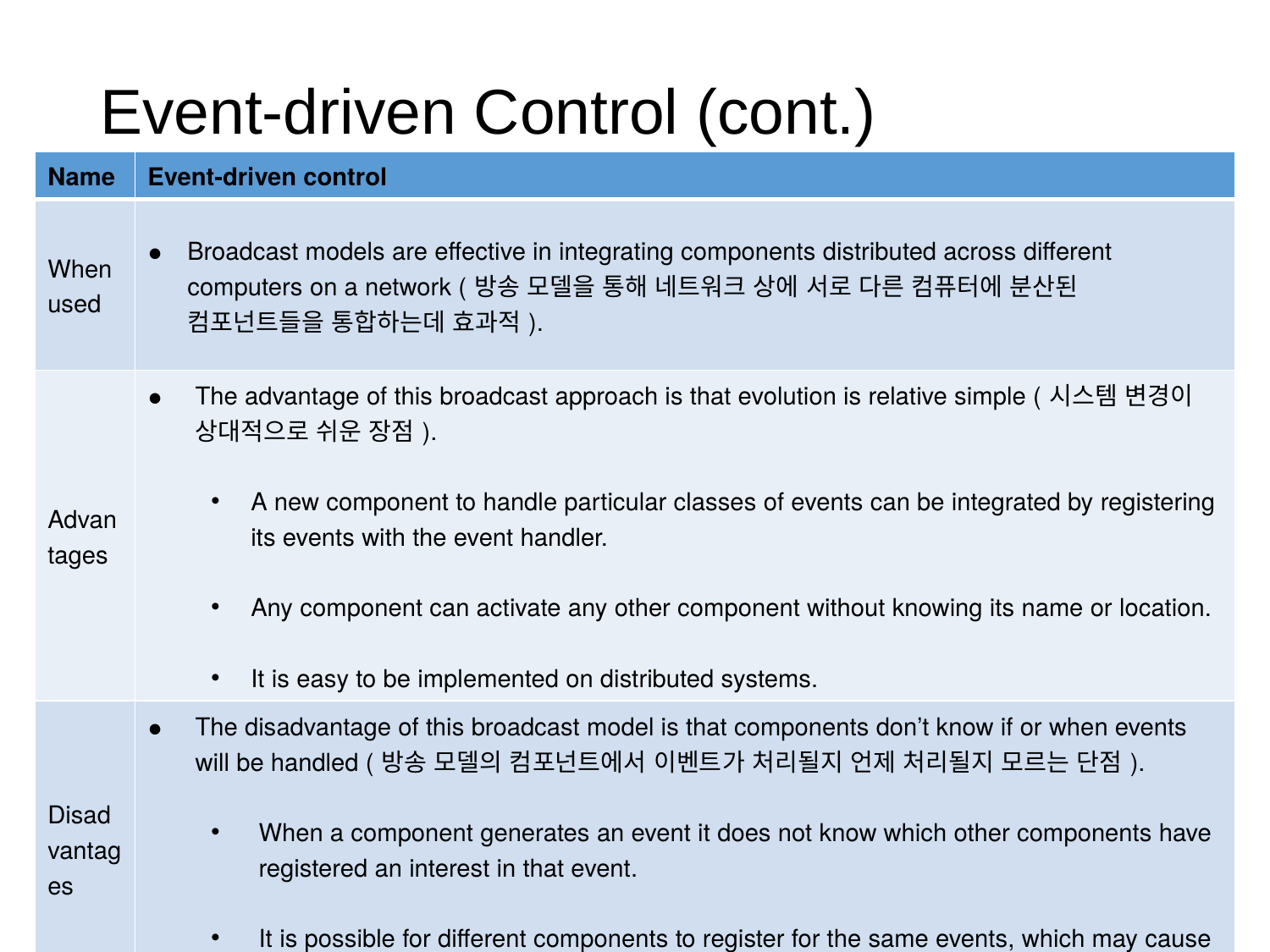

# Event-driven Control (cont.)
| Name | Event-driven control |
| --- | --- |
| When used | Broadcast models are effective in integrating components distributed across different computers on a network (방송 모델을 통해 네트워크 상에 서로 다른 컴퓨터에 분산된 컴포넌트들을 통합하는데 효과적). |
| Advantages | The advantage of this broadcast approach is that evolution is relative simple (시스템 변경이 상대적으로 쉬운 장점). A new component to handle particular classes of events can be integrated by registering its events with the event handler. Any component can activate any other component without knowing its name or location. It is easy to be implemented on distributed systems. |
| Disadvantages | The disadvantage of this broadcast model is that components don’t know if or when events will be handled (방송 모델의 컴포넌트에서 이벤트가 처리될지 언제 처리될지 모르는 단점). When a component generates an event it does not know which other components have registered an interest in that event. It is possible for different components to register for the same events, which may cause conflicts in handling the event. |

32